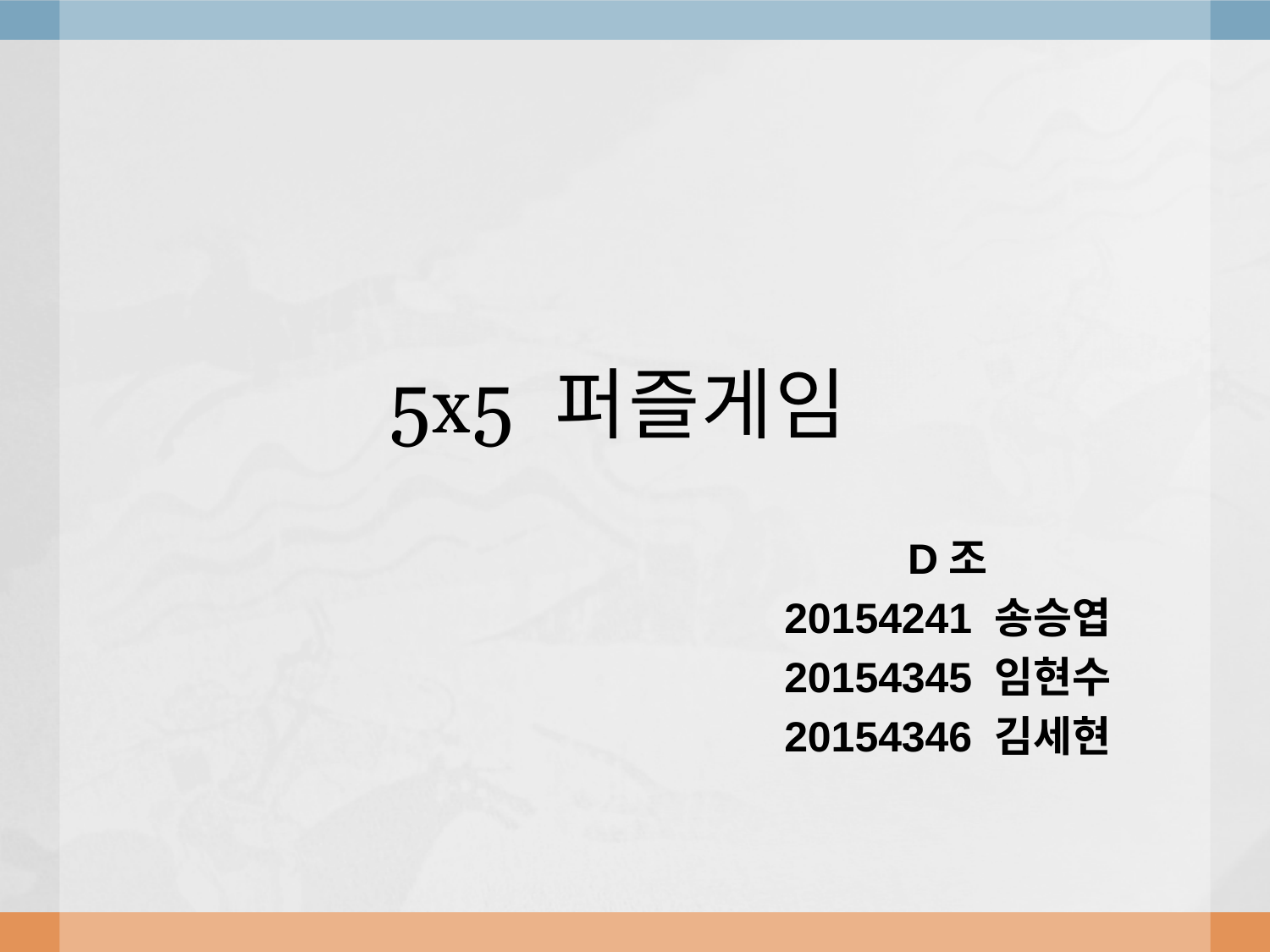

# 5x5 퍼즐게임
D조
20154241 송승엽
20154345 임현수
20154346 김세현